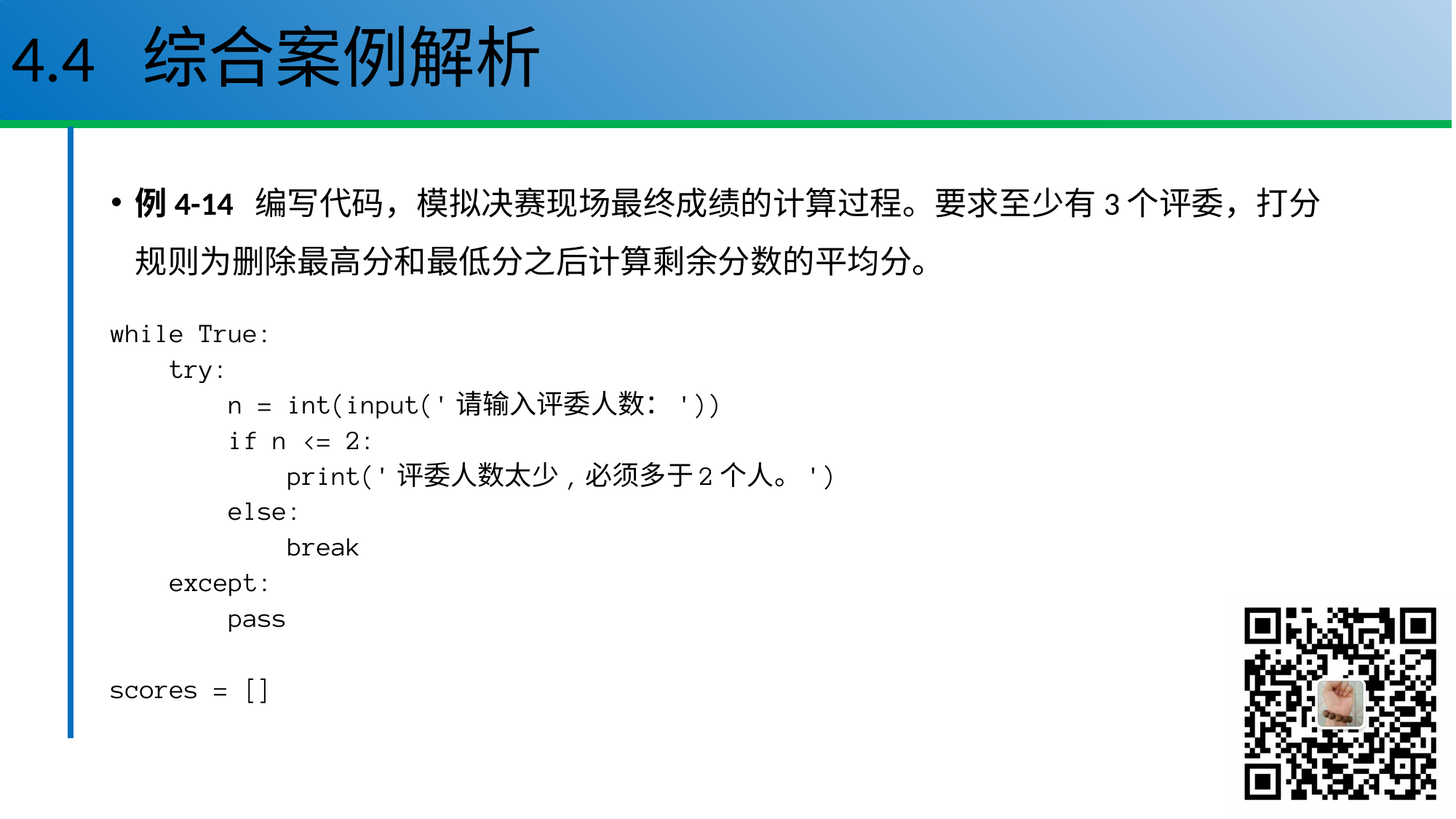

# 4.4  综合案例解析
例4-14  编写代码，模拟决赛现场最终成绩的计算过程。要求至少有3个评委，打分规则为删除最高分和最低分之后计算剩余分数的平均分。

while True:
    try:
        n = int(input('请输入评委人数：'))
        if n <= 2:
            print('评委人数太少,必须多于2个人。')
        else:
            break
    except:
        pass

scores = []
37